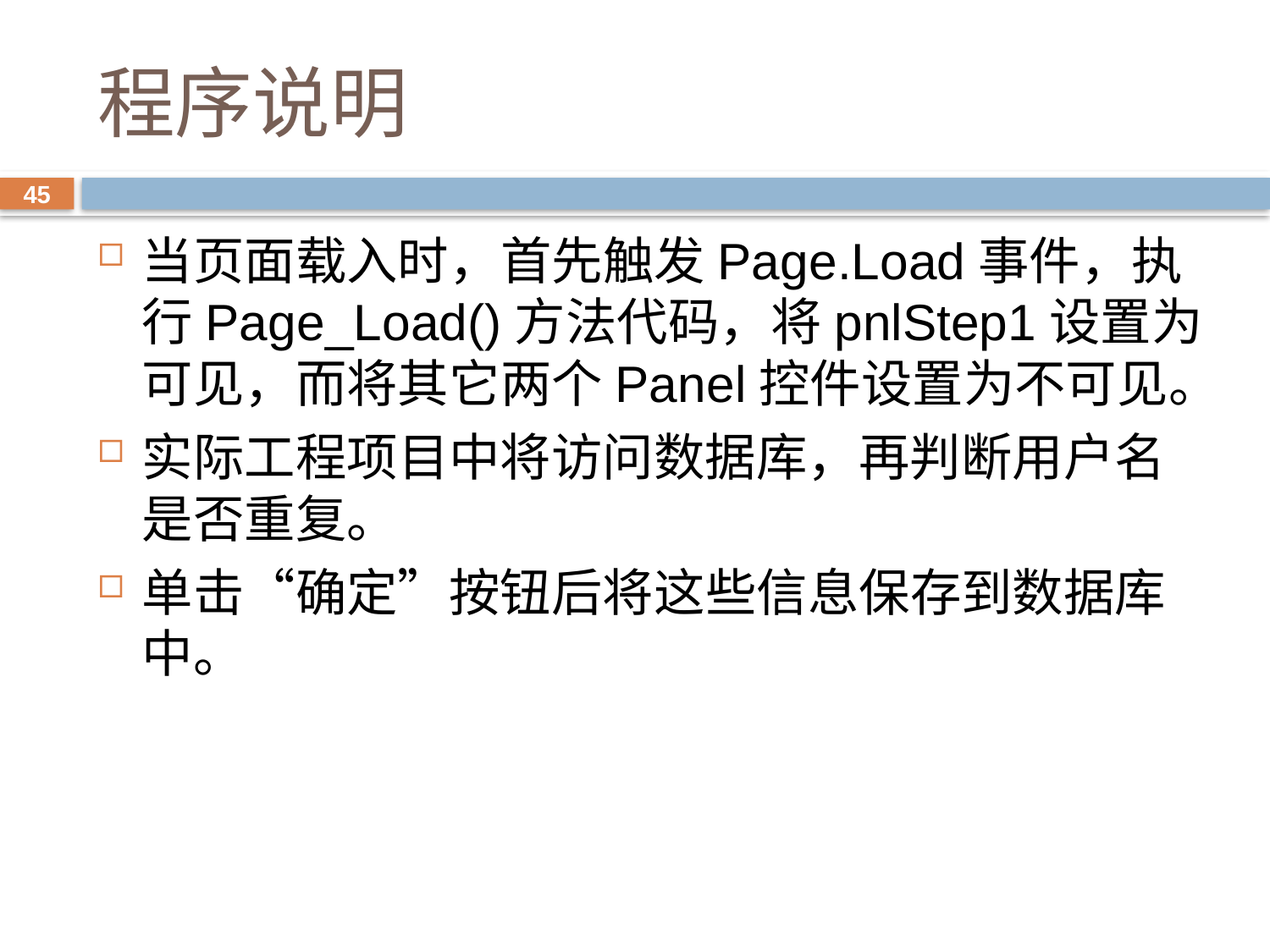

# 程序说明
45
当页面载入时，首先触发Page.Load事件，执行Page_Load()方法代码，将pnlStep1设置为可见，而将其它两个Panel控件设置为不可见。
实际工程项目中将访问数据库，再判断用户名是否重复。
单击“确定”按钮后将这些信息保存到数据库中。